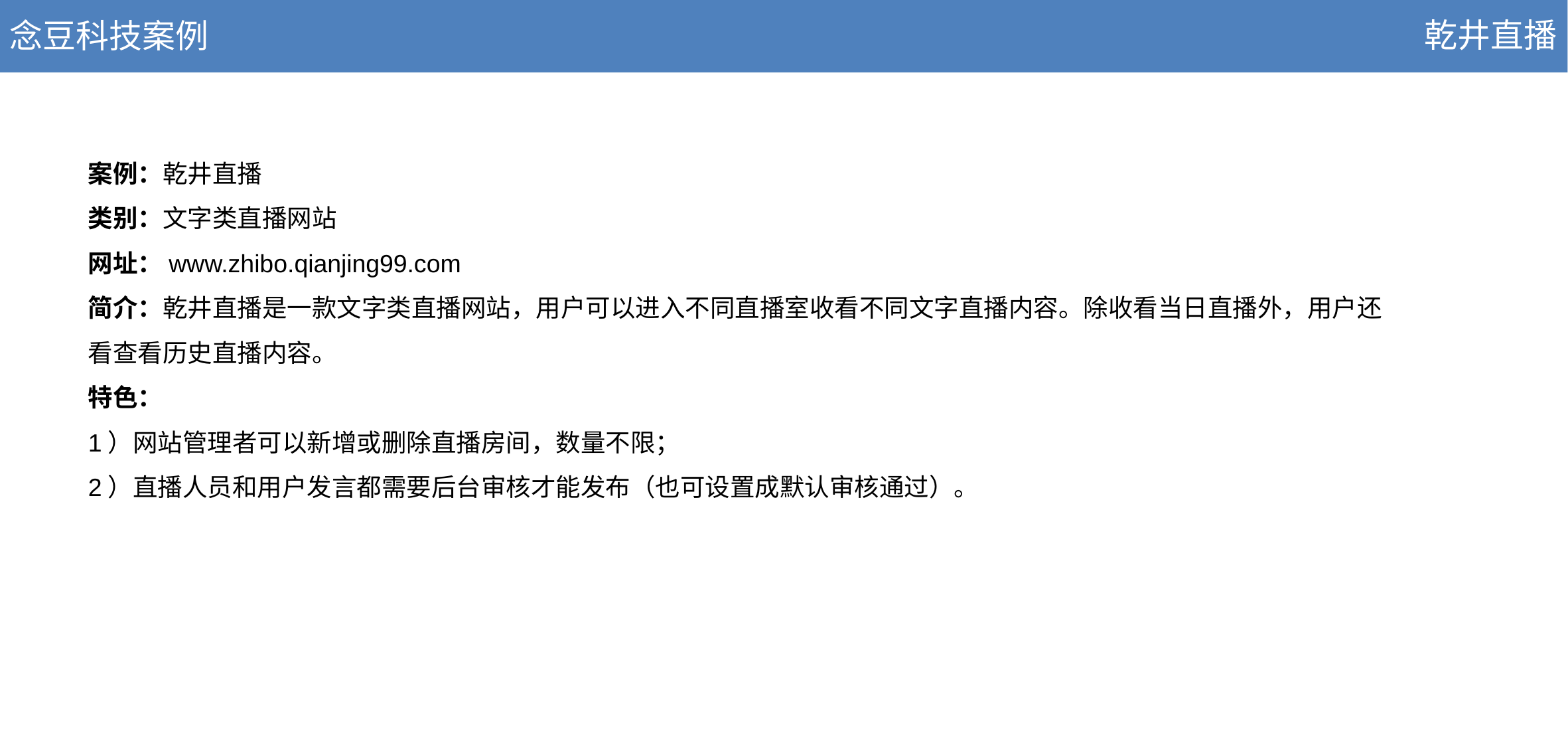

念豆科技案例
乾井直播
案例：乾井直播
类别：文字类直播网站
网址：www.zhibo.qianjing99.com
简介：乾井直播是一款文字类直播网站，用户可以进入不同直播室收看不同文字直播内容。除收看当日直播外，用户还看查看历史直播内容。
特色：
1）网站管理者可以新增或删除直播房间，数量不限；
2）直播人员和用户发言都需要后台审核才能发布（也可设置成默认审核通过）。